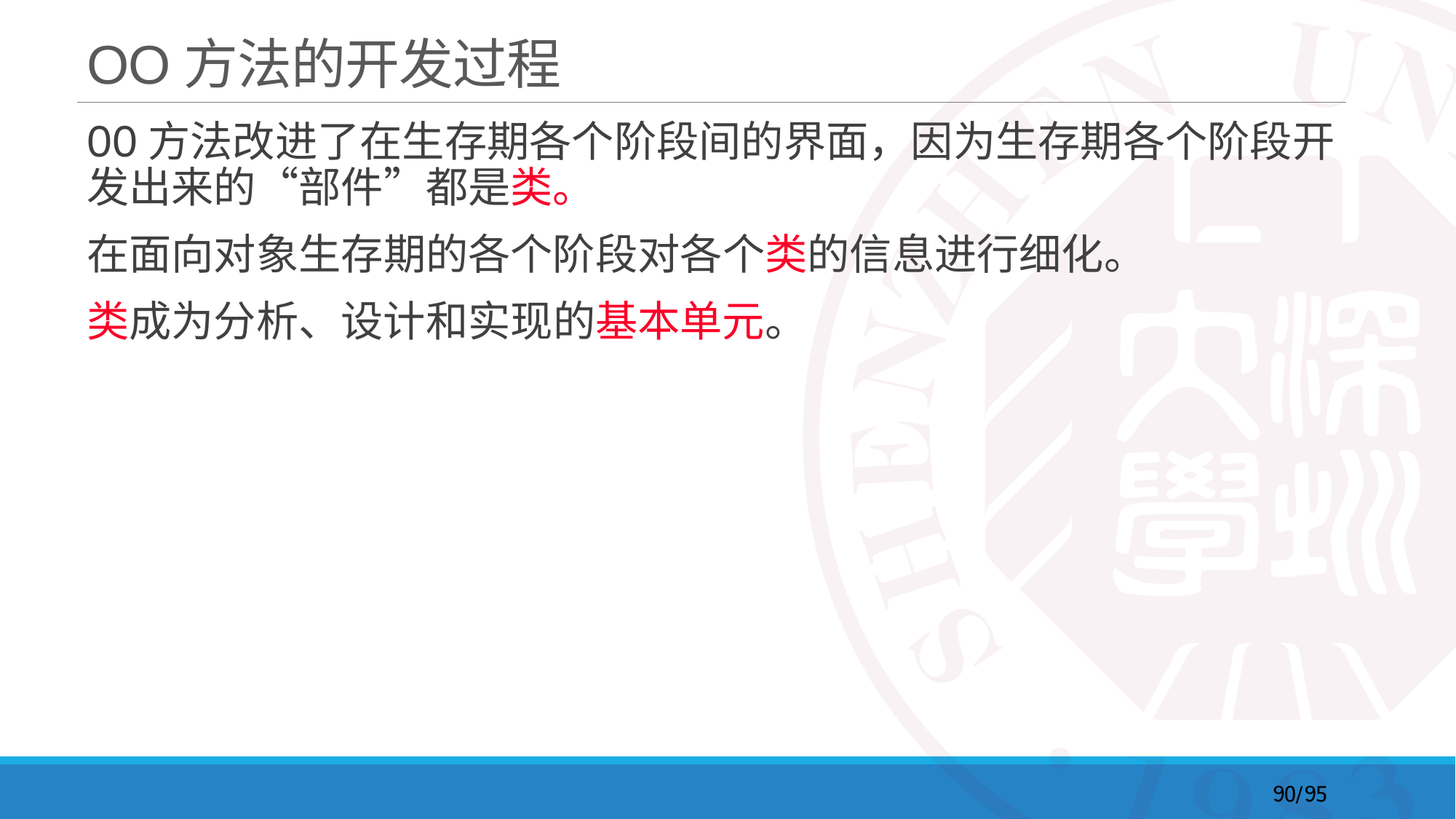

# OO方法的开发过程
OO方法改进了在生存期各个阶段间的界面，因为生存期各个阶段开发出来的“部件”都是类。
在面向对象生存期的各个阶段对各个类的信息进行细化。
类成为分析、设计和实现的基本单元。
90/95